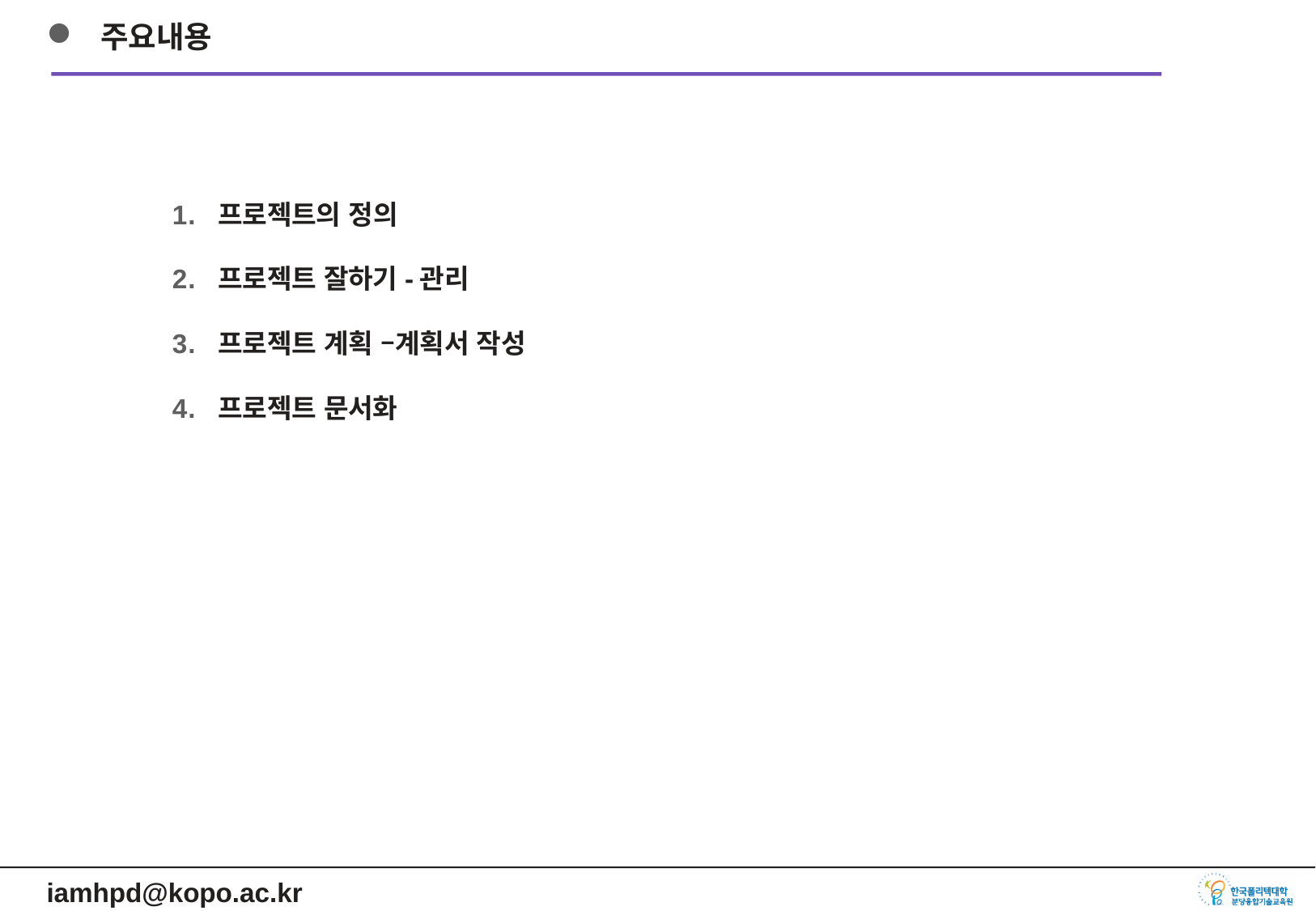

주요내용
프로젝트의 정의

프로젝트 잘하기-관리

프로젝트 계획 –계획서 작성

프로젝트 문서화